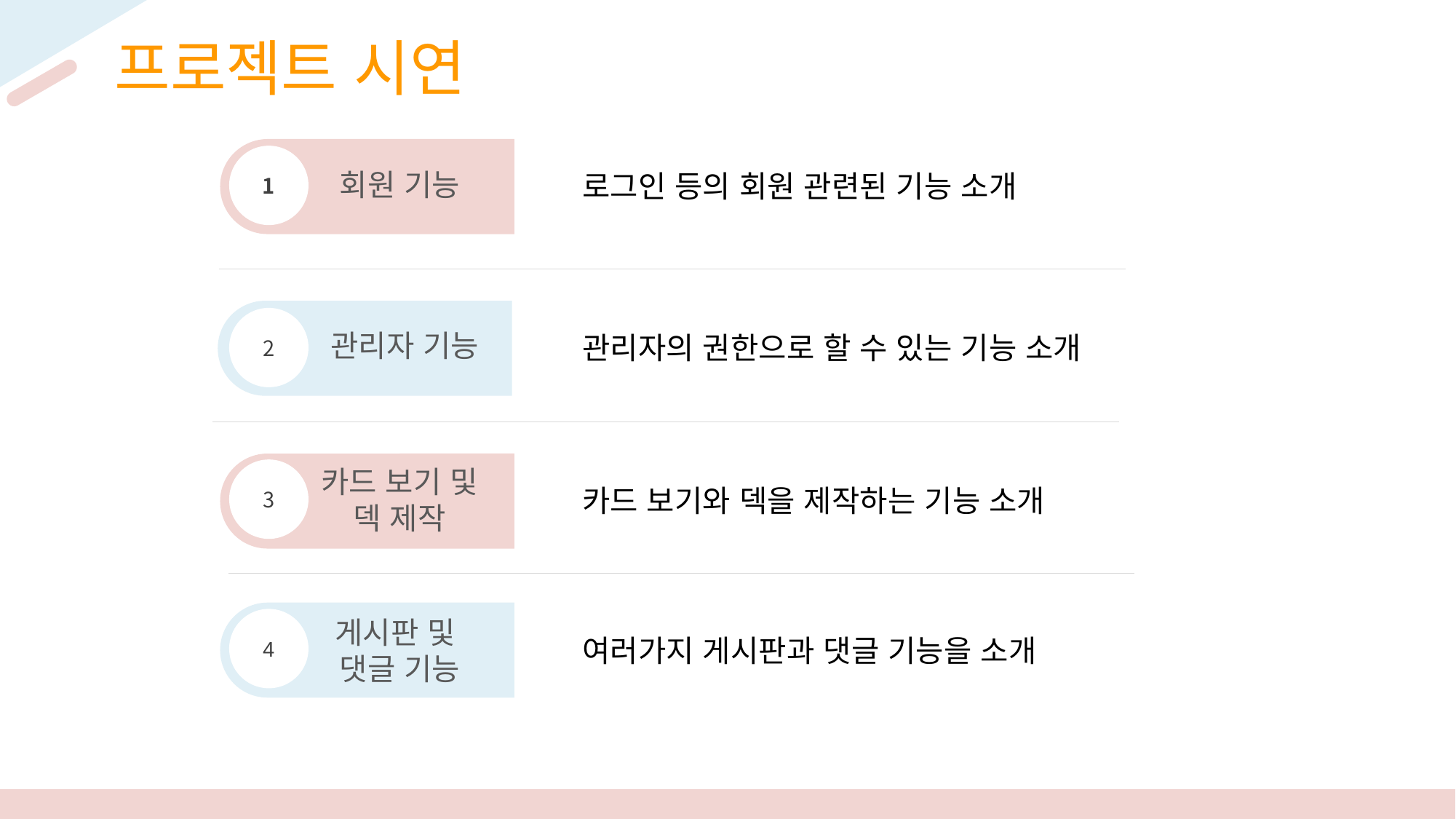

프로젝트 시연

1
로그인 등의 회원 관련된 기능 소개
회원 기능

2
관리자의 권한으로 할 수 있는 기능 소개
관리자 기능

카드 보기 및
덱 제작
3
카드 보기와 덱을 제작하는 기능 소개

게시판 및
댓글 기능
4
여러가지 게시판과 댓글 기능을 소개